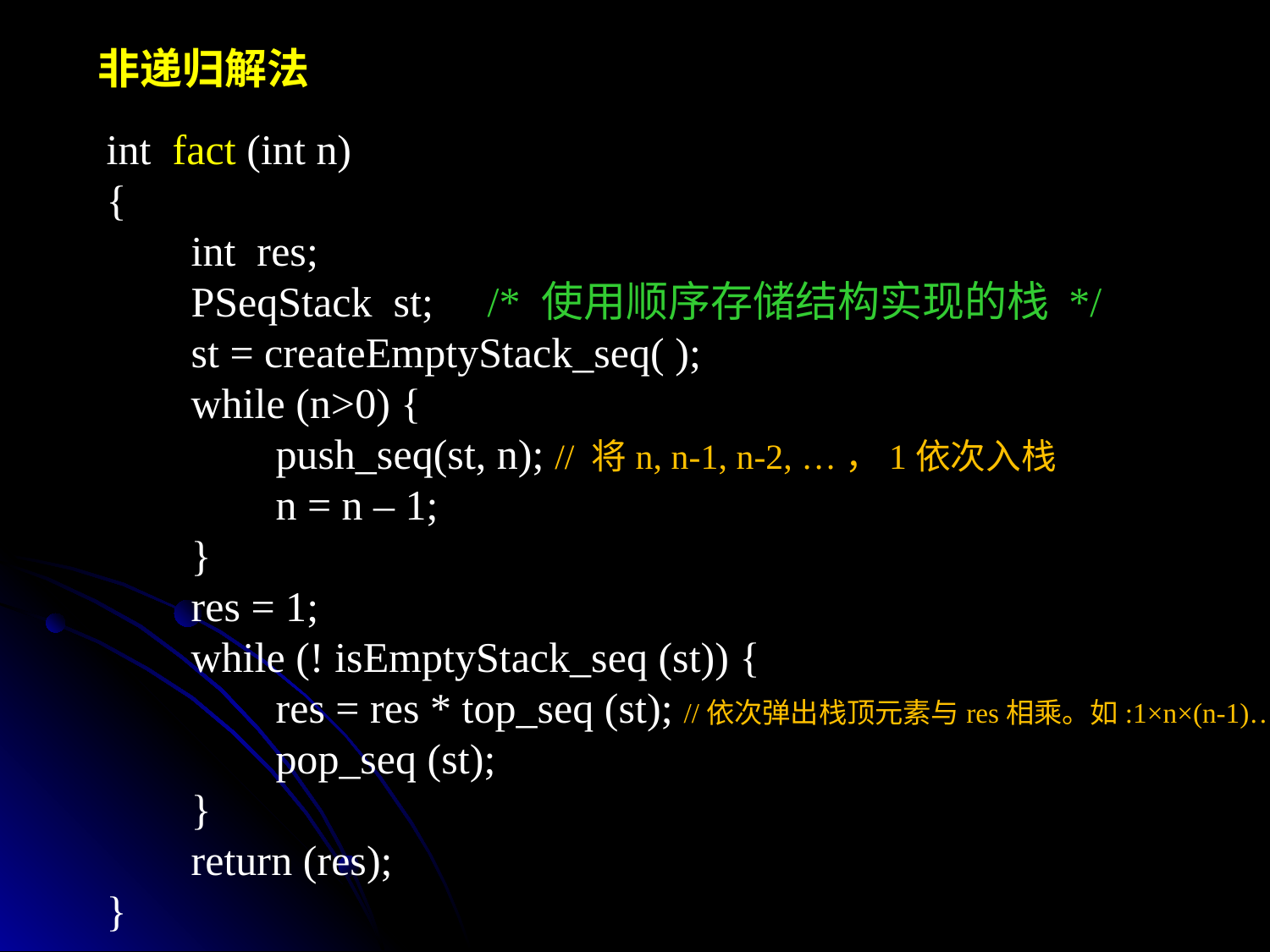

非递归解法
int  fact (int n)
{
        int  res;
        PSeqStack  st;  	/* 使用顺序存储结构实现的栈 */
        st = createEmptyStack_seq( );
        while (n>0) {
                push_seq(st, n); // 将n, n-1, n-2, …，1依次入栈
                n = n – 1;
        }
        res = 1;
        while (! isEmptyStack_seq (st)) {
                res = res * top_seq (st); //依次弹出栈顶元素与res相乘。如:1×n×(n-1)…
                pop_seq (st);
        }
        return (res);
}